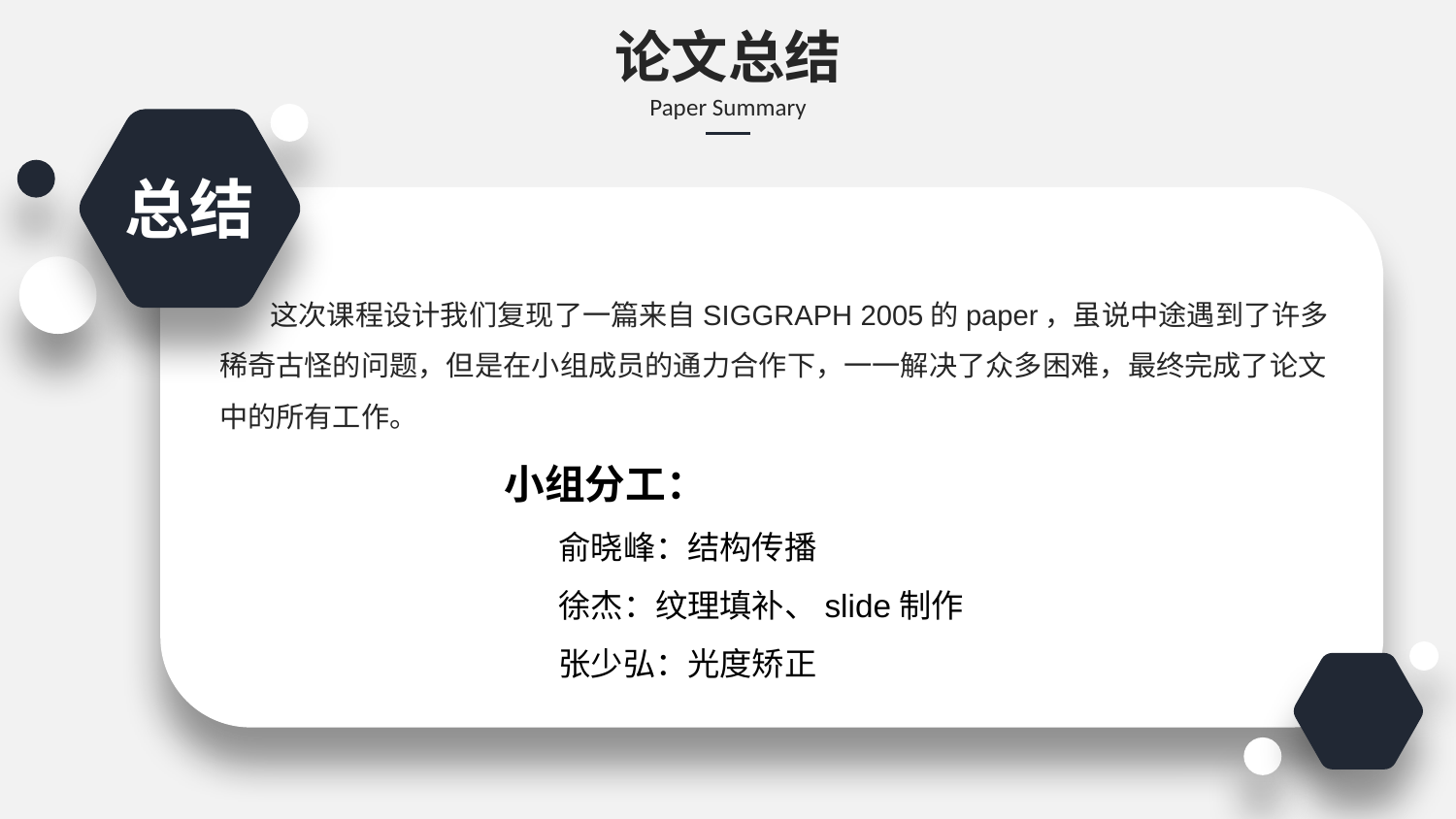

论文总结
Paper Summary

总结

       这次课程设计我们复现了一篇来自SIGGRAPH 2005的paper，虽说中途遇到了许多稀奇古怪的问题，但是在小组成员的通力合作下，一一解决了众多困难，最终完成了论文中的所有工作。
小组分工：
俞晓峰：结构传播
徐杰：纹理填补、slide制作
张少弘：光度矫正